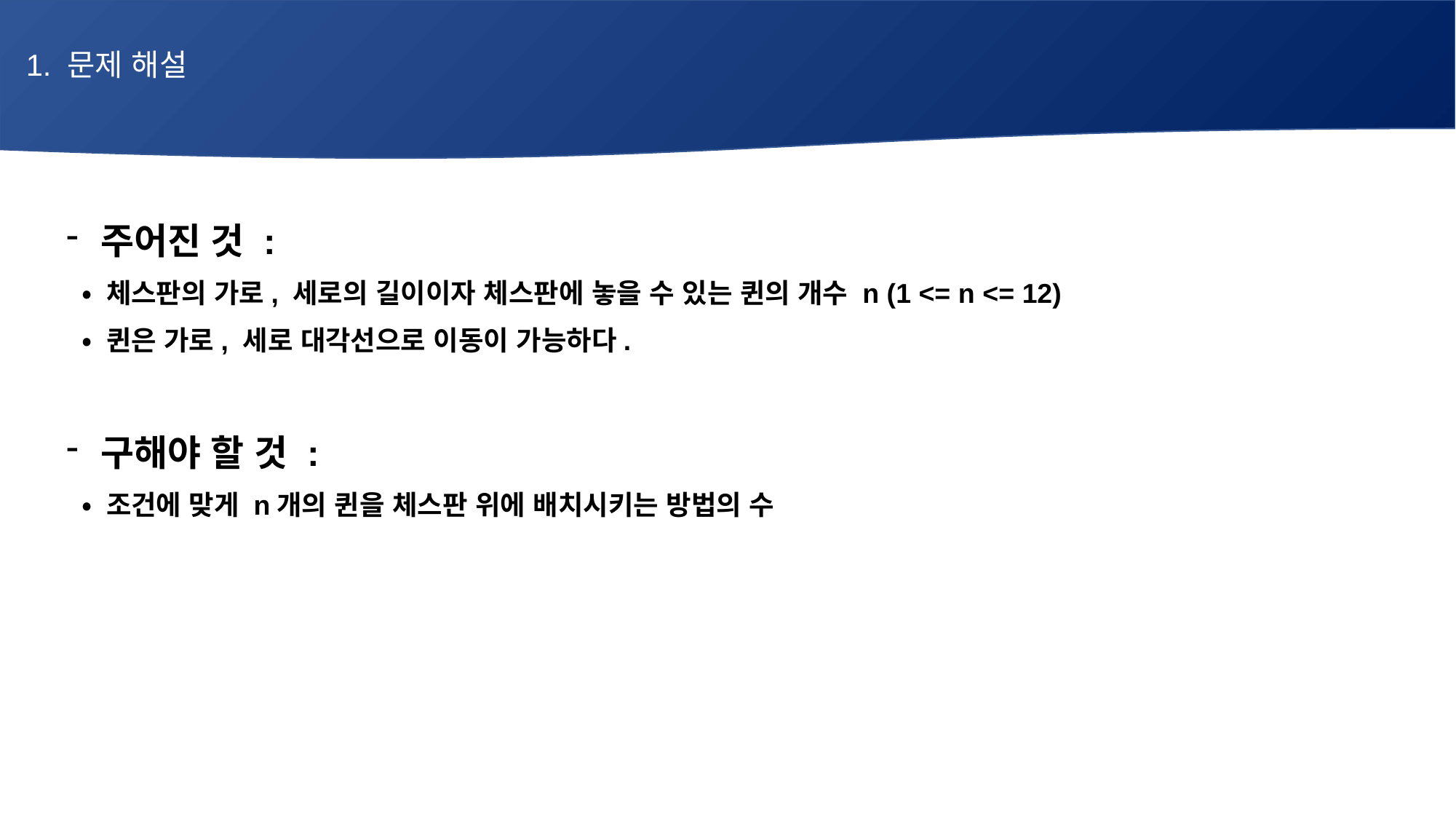

1. 문제 해설
# 매주 1 과제 LV2
주어진 것 :
  • 체스판의 가로, 세로의 길이이자 체스판에 놓을 수 있는 퀸의 개수 n (1 <= n <= 12)
  • 퀸은 가로, 세로 대각선으로 이동이 가능하다.

구해야 할 것 :
  • 조건에 맞게 n개의 퀸을 체스판 위에 배치시키는 방법의 수